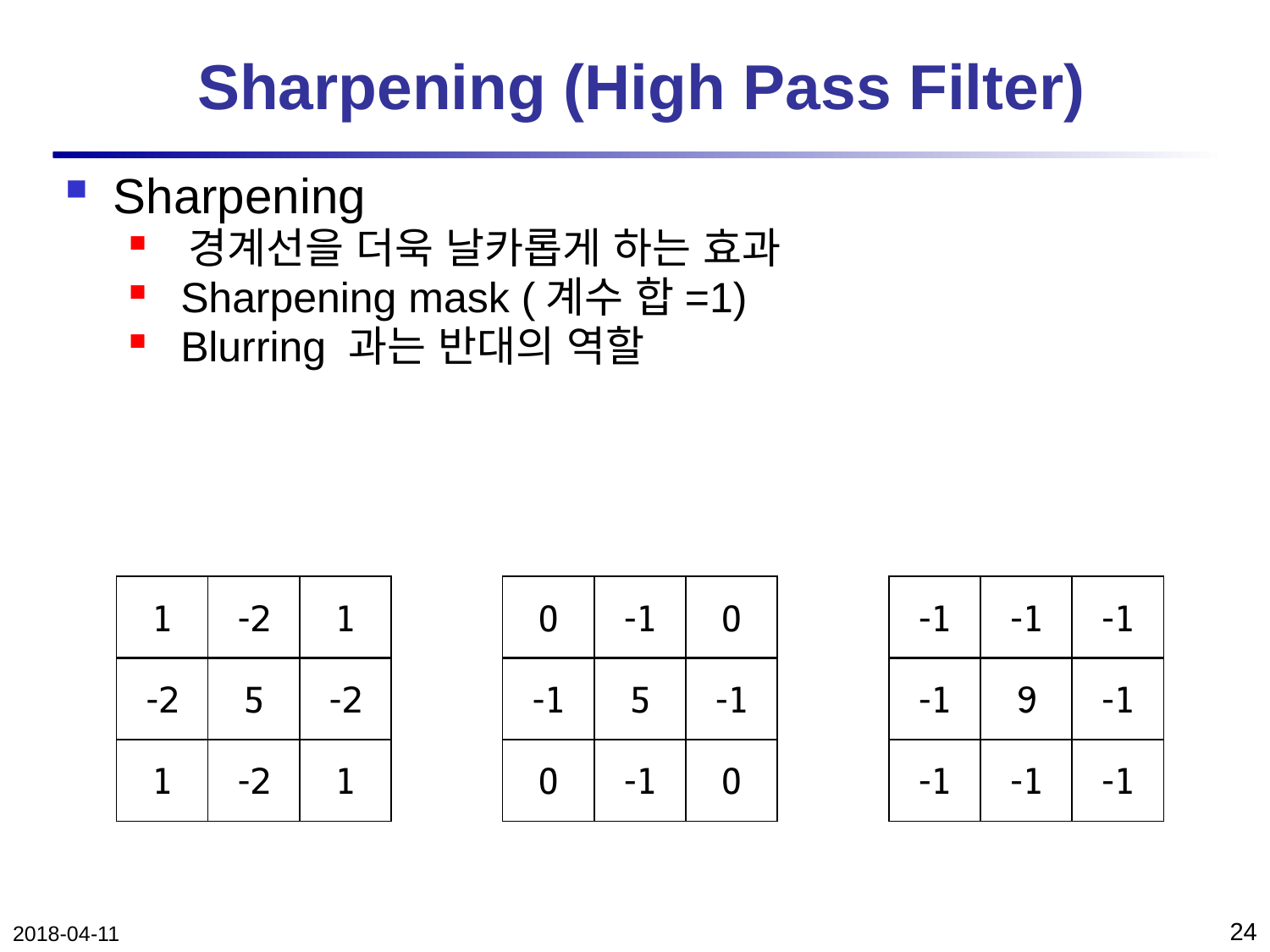

# Sharpening (High Pass Filter)
Sharpening
 경계선을 더욱 날카롭게 하는 효과
 Sharpening mask (계수 합=1)
 Blurring 과는 반대의 역할
1
-2
1
-2
5
-2
1
-2
1
0
-1
0
-1
5
-1
0
-1
0
-1
-1
-1
-1
9
-1
-1
-1
-1
2018-04-11
24